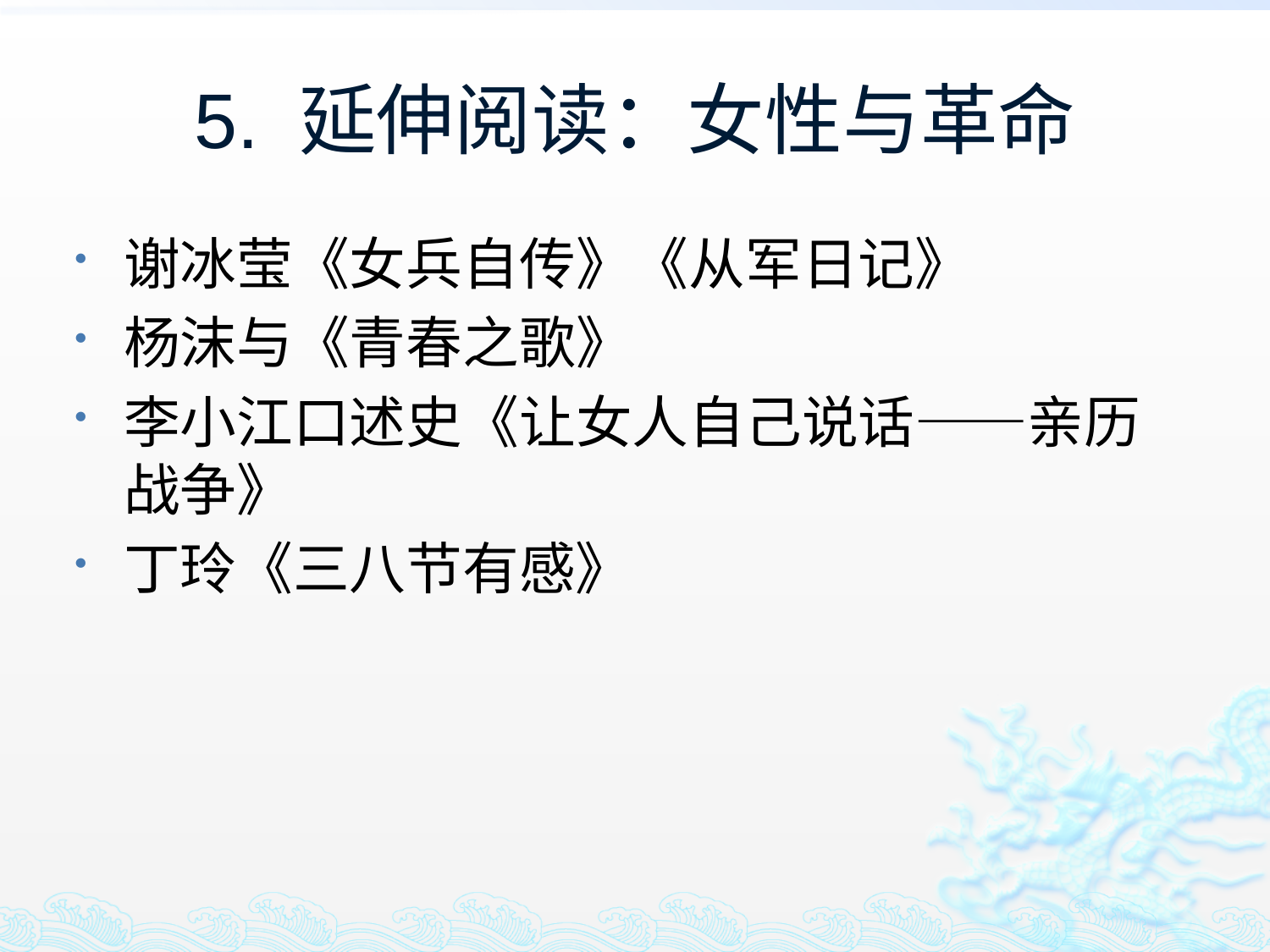

# 5. 延伸阅读：女性与革命
谢冰莹《女兵自传》《从军日记》
杨沫与《青春之歌》
李小江口述史《让女人自己说话——亲历战争》
丁玲《三八节有感》